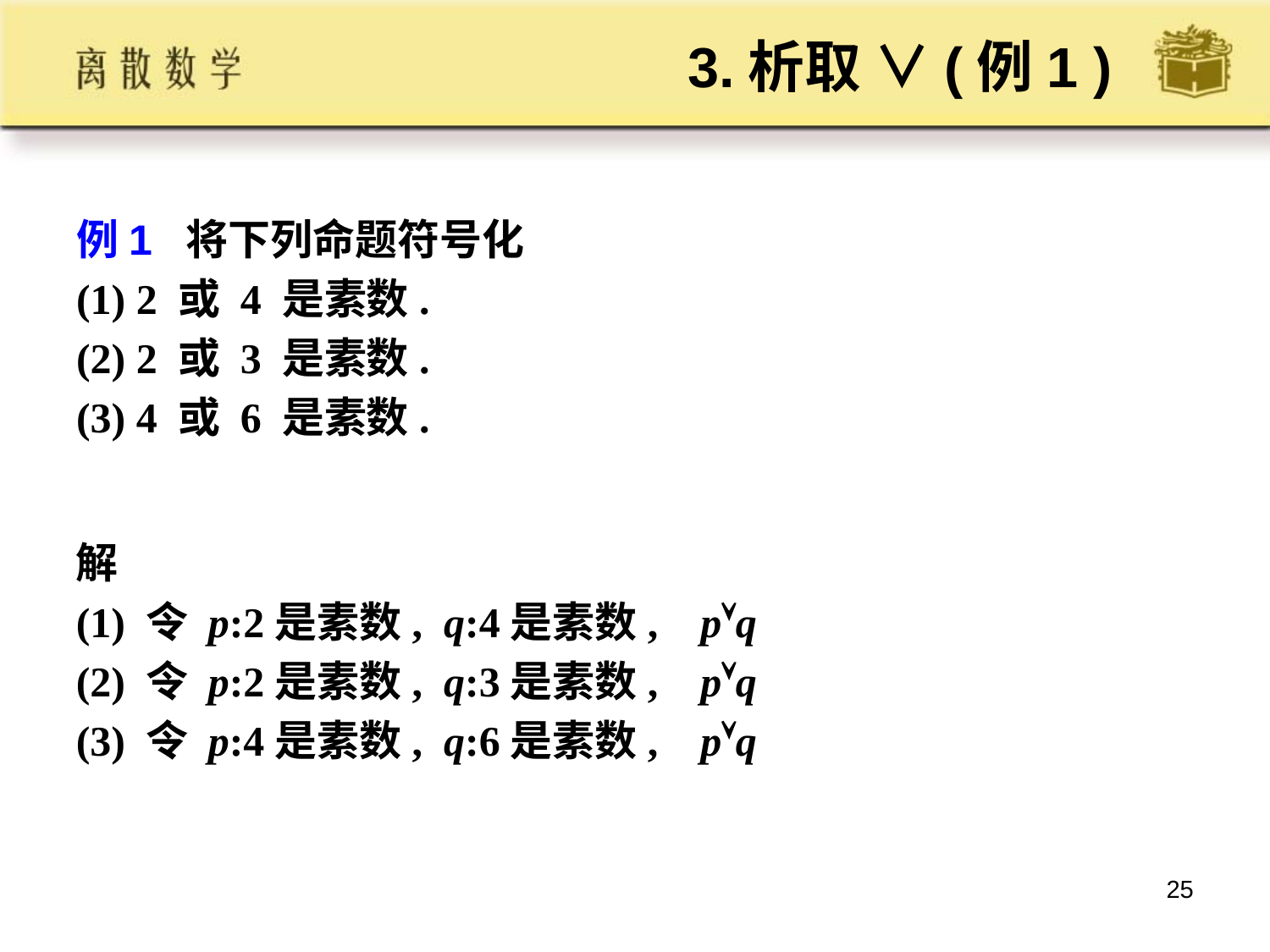

# 3.析取 ∨(例1 )
例1  将下列命题符号化
(1) 2 或 4 是素数.
(2) 2 或 3 是素数.
(3) 4 或 6 是素数.
解
(1) 令 p:2是素数,  q:4是素数,    p∨q
(2) 令 p:2是素数,  q:3是素数,    p∨q
(3) 令 p:4是素数,  q:6是素数,    p∨q
25